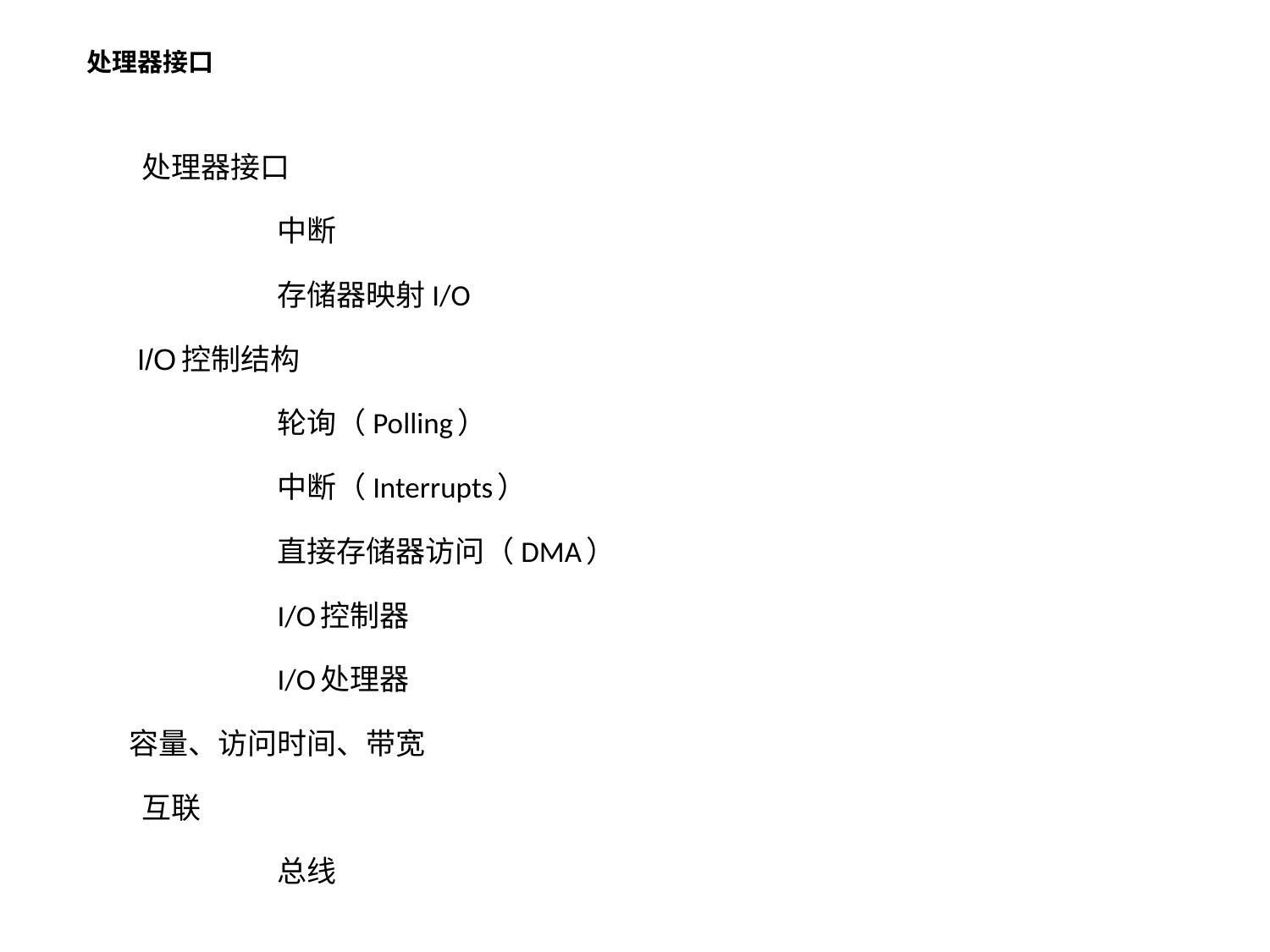

# 处理器接口
 处理器接口
	中断
	存储器映射I/O
 I/O控制结构
	轮询（Polling）
	中断（Interrupts）
	直接存储器访问（DMA）
	I/O控制器
	I/O处理器
容量、访问时间、带宽
 互联
	总线